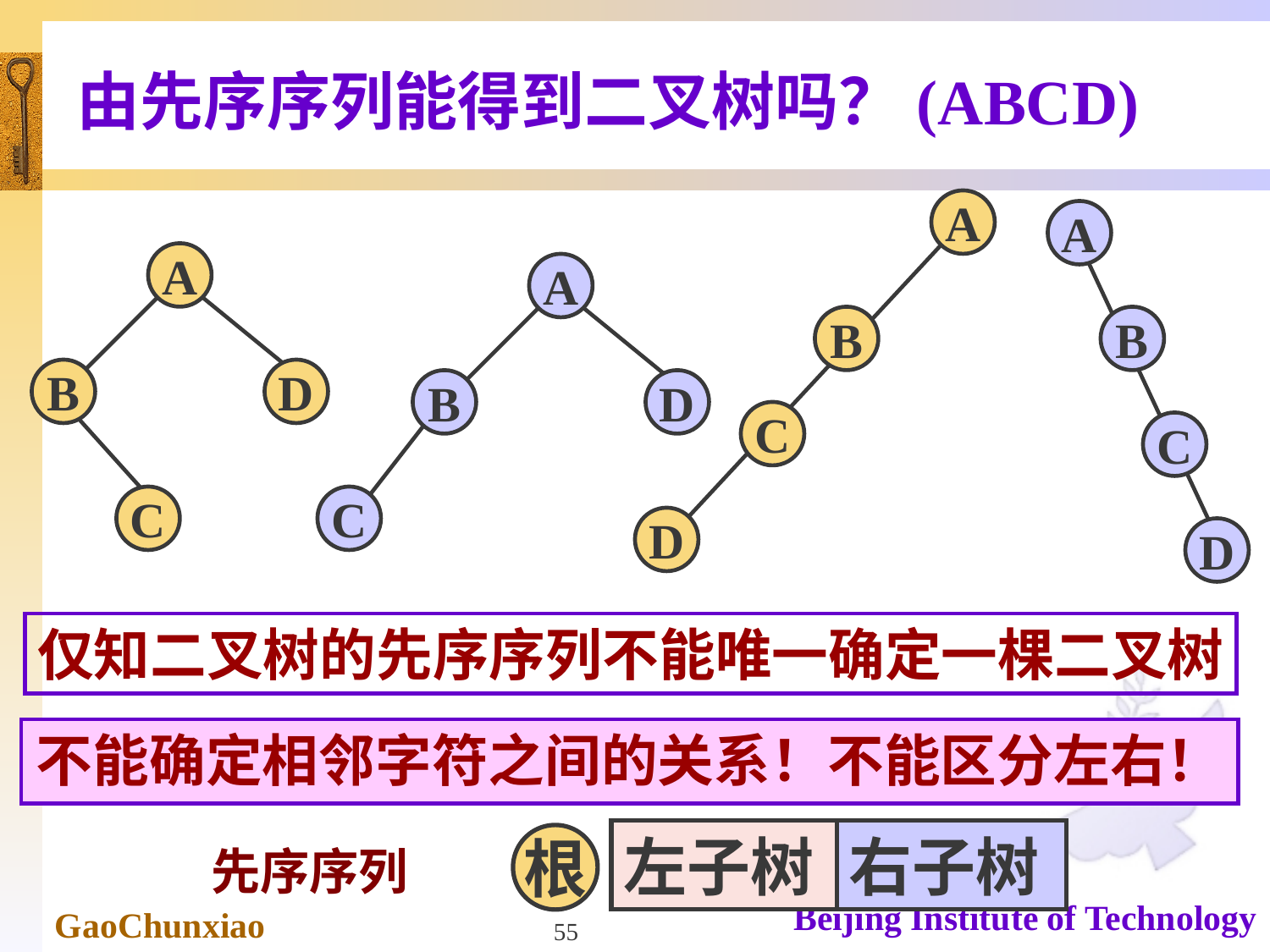

# 由先序序列能得到二叉树吗？(ABCD)
A

B
C
D
A

B
C
D
A

B
D

C
A

B
D

C
仅知二叉树的先序序列不能唯一确定一棵二叉树
不能确定相邻字符之间的关系！不能区分左右！
左子树
右子树
根
先序序列
55